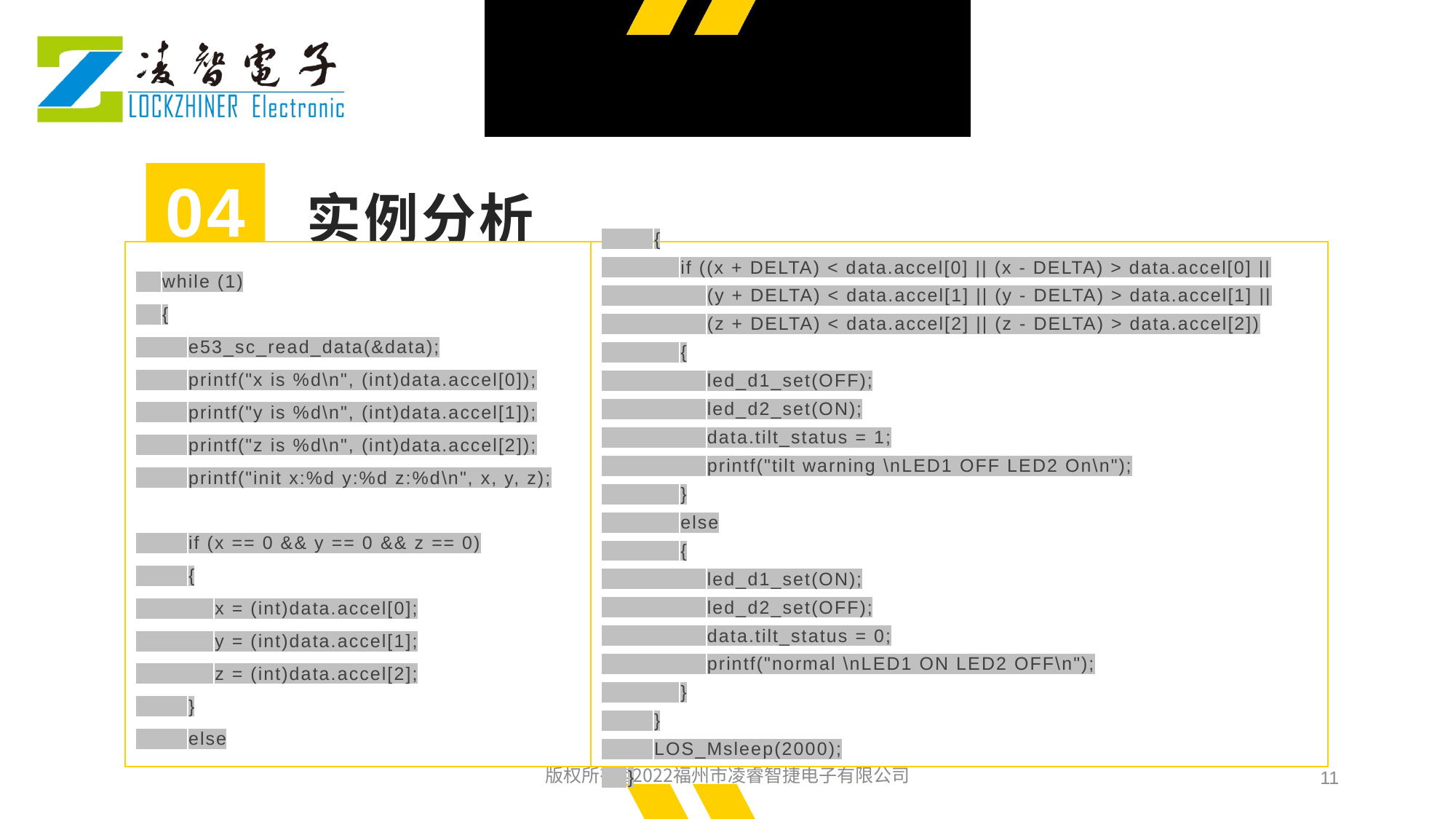

04
实例分析
    while (1)
    {
        e53_sc_read_data(&data);
        printf("x is %d\n", (int)data.accel[0]);
        printf("y is %d\n", (int)data.accel[1]);
        printf("z is %d\n", (int)data.accel[2]);
        printf("init x:%d y:%d z:%d\n", x, y, z);

        if (x == 0 && y == 0 && z == 0)
        {
            x = (int)data.accel[0];
            y = (int)data.accel[1];
            z = (int)data.accel[2];
        }
        else
        {
            if ((x + DELTA) < data.accel[0] || (x - DELTA) > data.accel[0] ||
                (y + DELTA) < data.accel[1] || (y - DELTA) > data.accel[1] ||
                (z + DELTA) < data.accel[2] || (z - DELTA) > data.accel[2])
            {
                led_d1_set(OFF);
                led_d2_set(ON);
                data.tilt_status = 1;
                printf("tilt warning \nLED1 OFF LED2 On\n");
            }
            else
            {
                led_d1_set(ON);
                led_d2_set(OFF);
                data.tilt_status = 0;
                printf("normal \nLED1 ON LED2 OFF\n");
            }
        }
        LOS_Msleep(2000);
    }
版权所有©2022福州市凌睿智捷电子有限公司
11